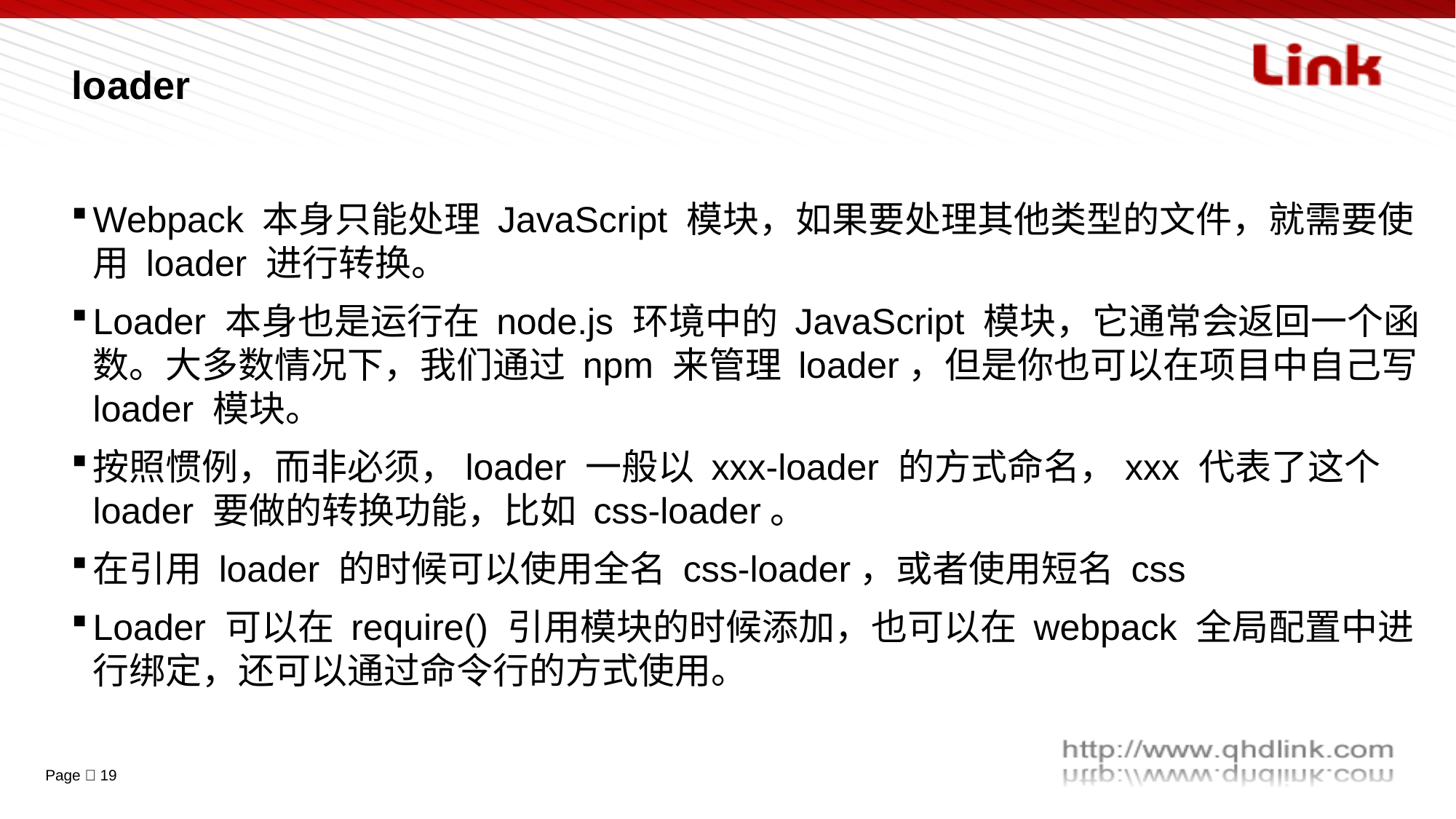

# loader
Webpack 本身只能处理 JavaScript 模块，如果要处理其他类型的文件，就需要使用 loader 进行转换。
Loader 本身也是运行在 node.js 环境中的 JavaScript 模块，它通常会返回一个函数。大多数情况下，我们通过 npm 来管理 loader，但是你也可以在项目中自己写 loader 模块。
按照惯例，而非必须，loader 一般以 xxx-loader 的方式命名，xxx 代表了这个 loader 要做的转换功能，比如 css-loader。
在引用 loader 的时候可以使用全名 css-loader，或者使用短名 css
Loader 可以在 require() 引用模块的时候添加，也可以在 webpack 全局配置中进行绑定，还可以通过命令行的方式使用。